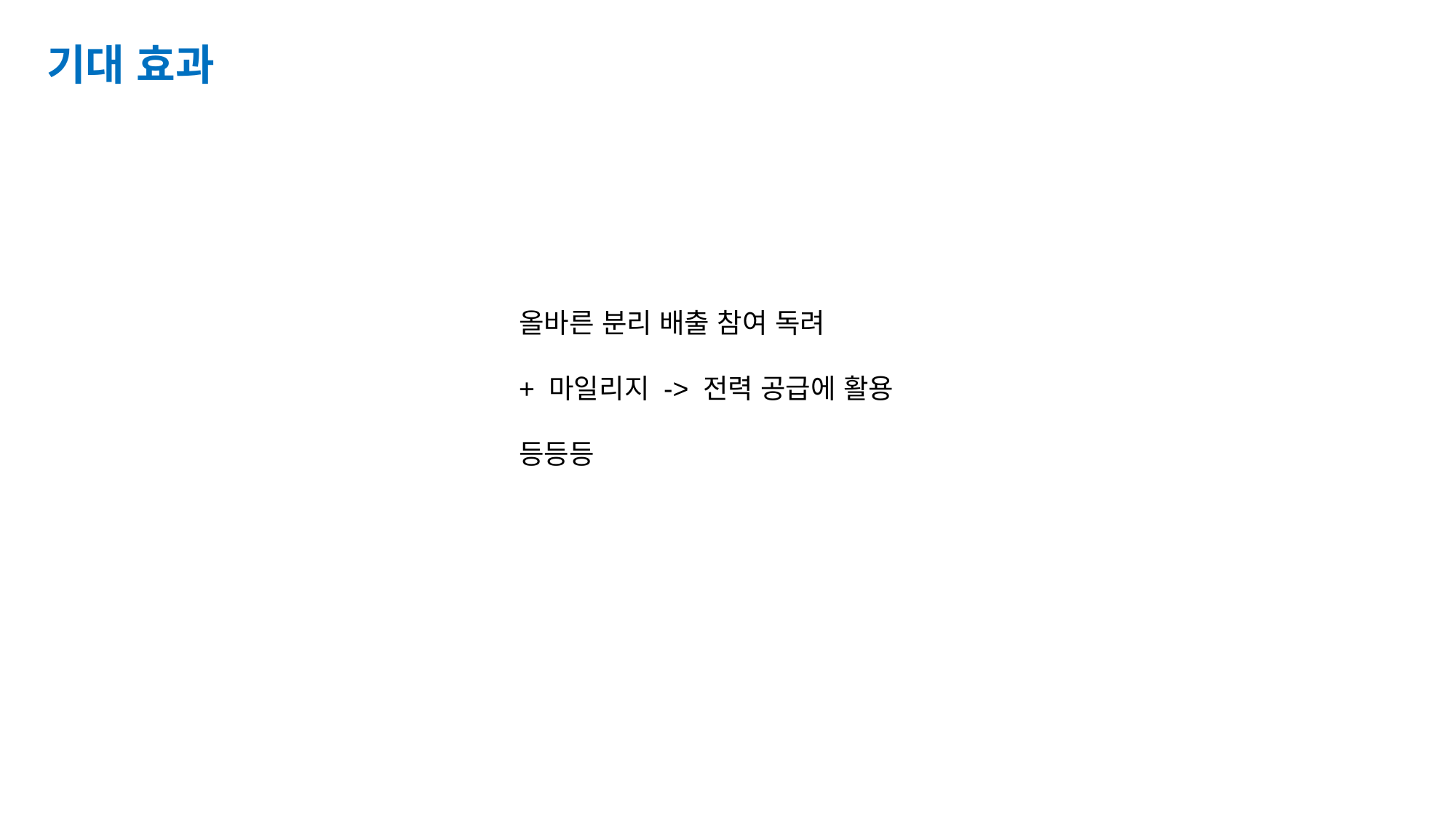

기대 효과
올바른 분리 배출 참여 독려

+ 마일리지 -> 전력 공급에 활용

등등등